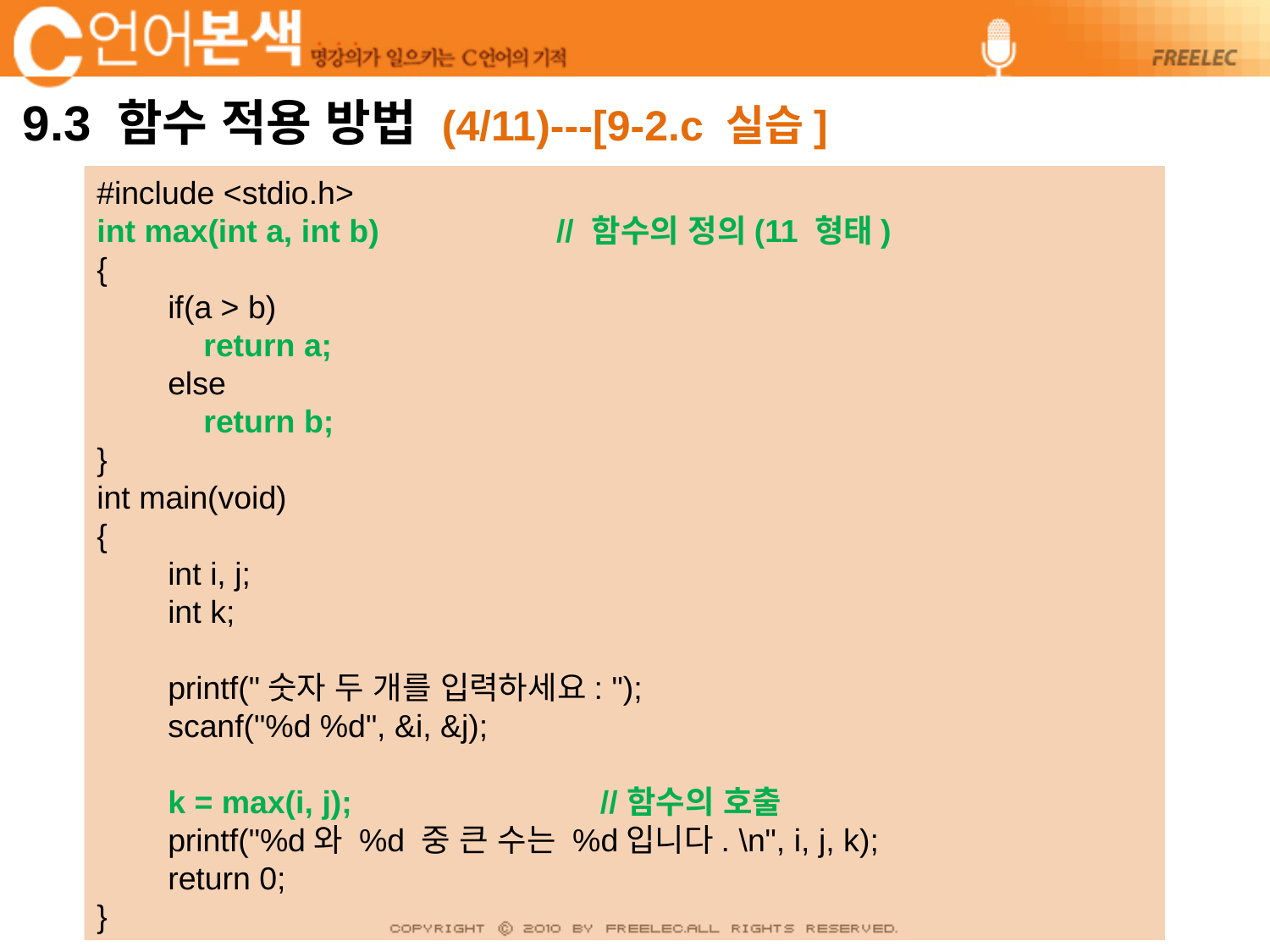

# 9.3 함수 적용 방법 (4/11)---[9-2.c 실습]
#include <stdio.h>
int max(int a, int b)                    // 함수의 정의(11 형태)
{
        if(a > b)
            return a;
        else
            return b;
}
int main(void)
{
        int i, j;
        int k;

        printf("숫자 두 개를 입력하세요: ");
        scanf("%d %d", &i, &j);

        k = max(i, j);                            //함수의 호출
        printf("%d와 %d 중 큰 수는 %d입니다. \n", i, j, k);
        return 0;
}